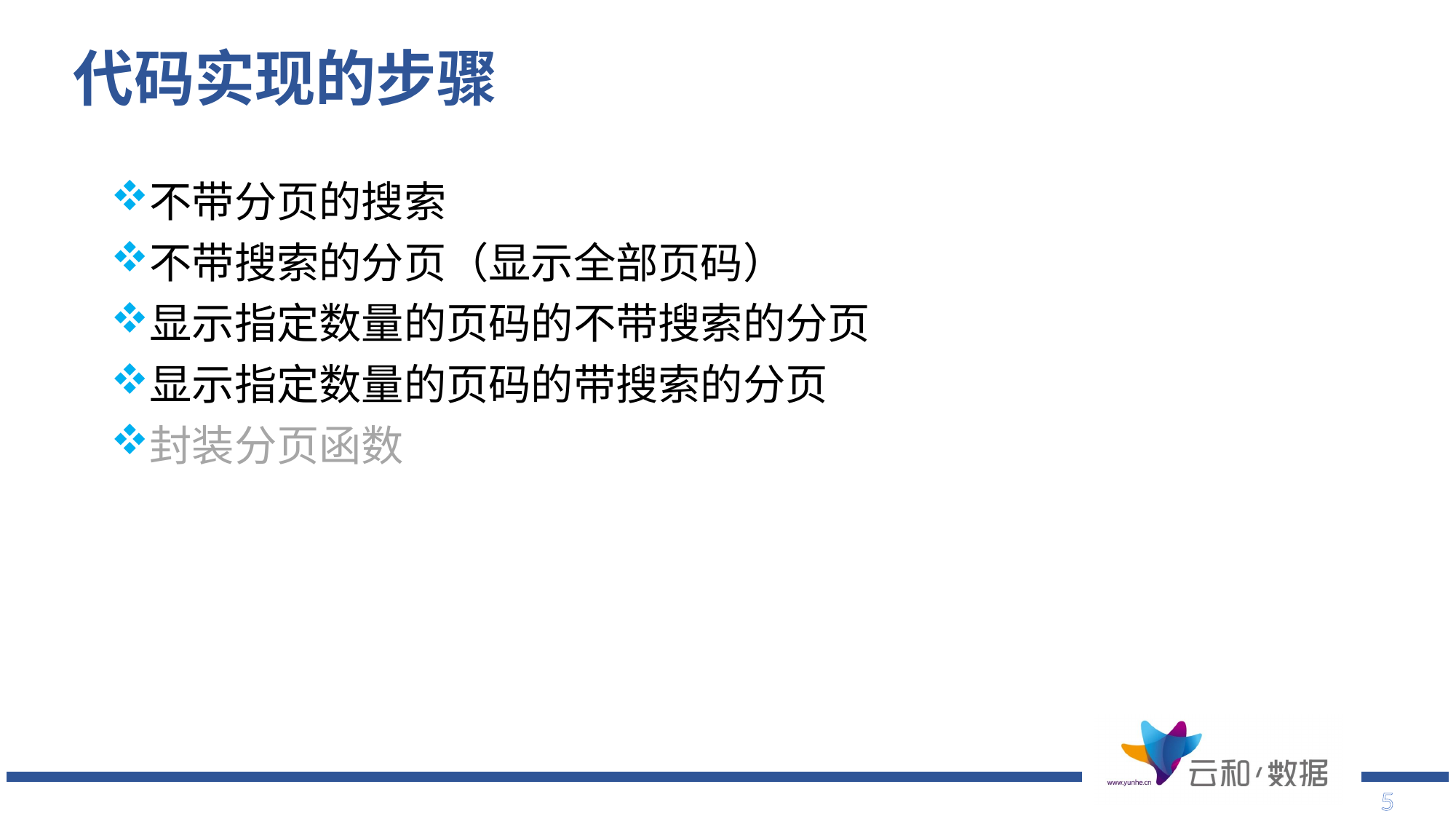

# 代码实现的步骤
不带分页的搜索
不带搜索的分页（显示全部页码）
显示指定数量的页码的不带搜索的分页
显示指定数量的页码的带搜索的分页
封装分页函数